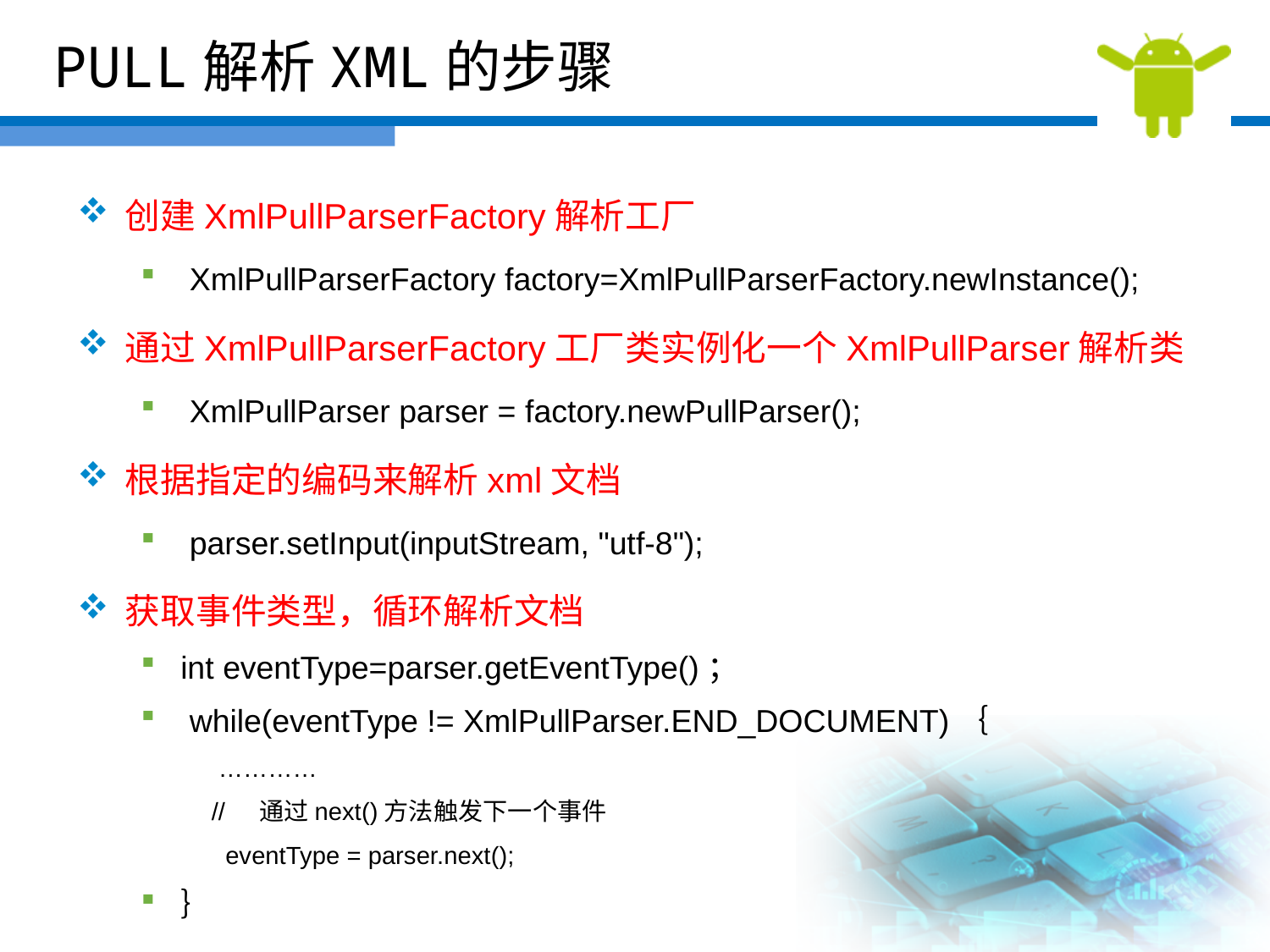

PULL解析XML的步骤
创建XmlPullParserFactory解析工厂
 XmlPullParserFactory factory=XmlPullParserFactory.newInstance();
通过XmlPullParserFactory工厂类实例化一个XmlPullParser解析类
 XmlPullParser parser = factory.newPullParser();
根据指定的编码来解析xml文档
 parser.setInput(inputStream, "utf-8");
获取事件类型，循环解析文档
int eventType=parser.getEventType()；
 while(eventType != XmlPullParser.END_DOCUMENT)｛
  …………
 //    通过next()方法触发下一个事件
   eventType = parser.next();
｝